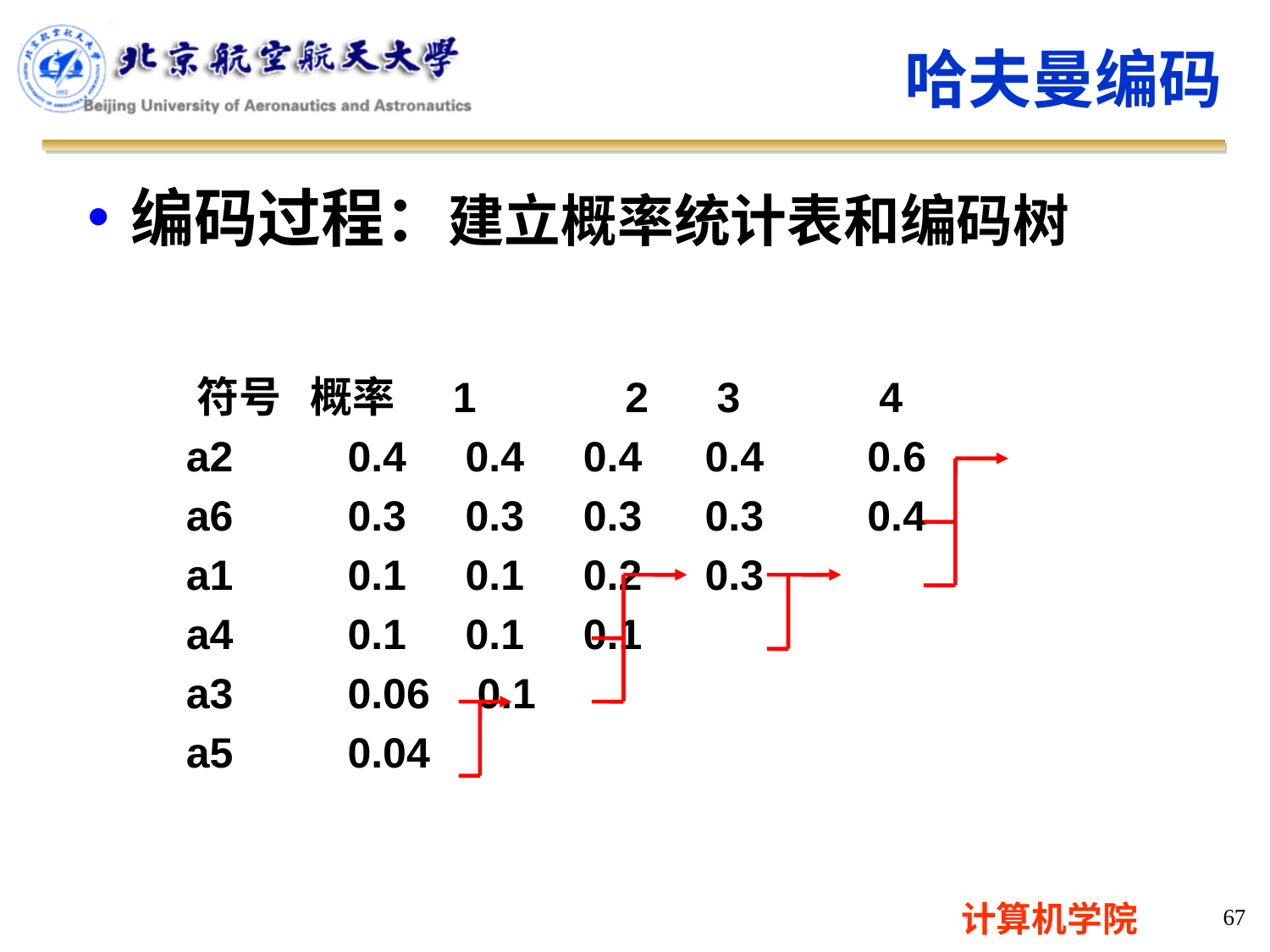

哈夫曼编码
编码过程：建立概率统计表和编码树

	符号   概率     1	    2	 3	    4
  a2	  0.4     0.4     0.4	0.4	   0.6
  a6	  0.3     0.3     0.3	0.3	   0.4
  a1	  0.1     0.1     0.2	0.3
  a4	  0.1     0.1     0.1
  a3	  0.06    0.1
  a5	  0.04

67